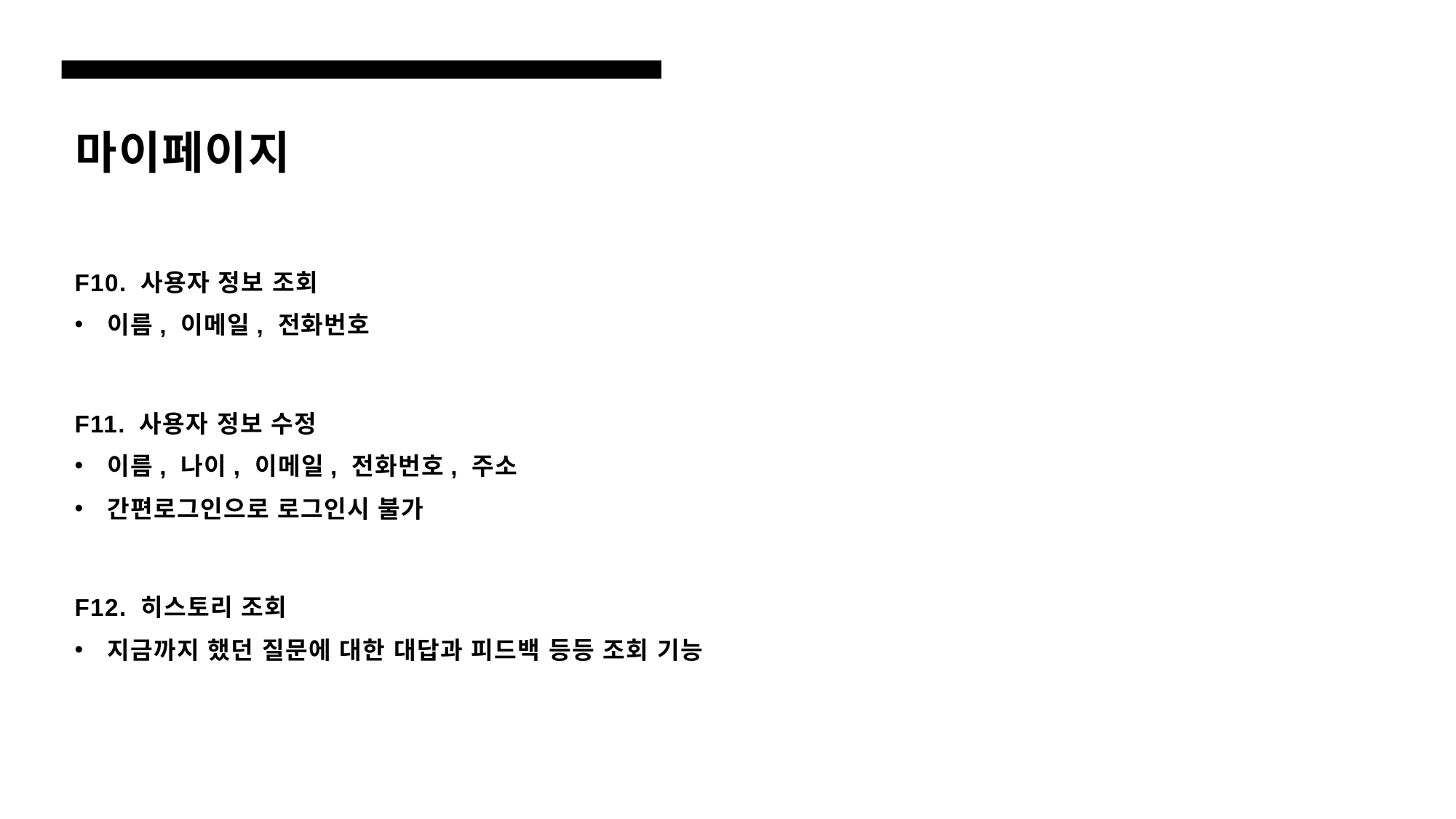

# 마이페이지

F10. 사용자 정보 조회
이름, 이메일, 전화번호

F11. 사용자 정보 수정
이름, 나이, 이메일, 전화번호, 주소
간편로그인으로 로그인시 불가

F12. 히스토리 조회
지금까지 했던 질문에 대한 대답과 피드백 등등 조회 기능